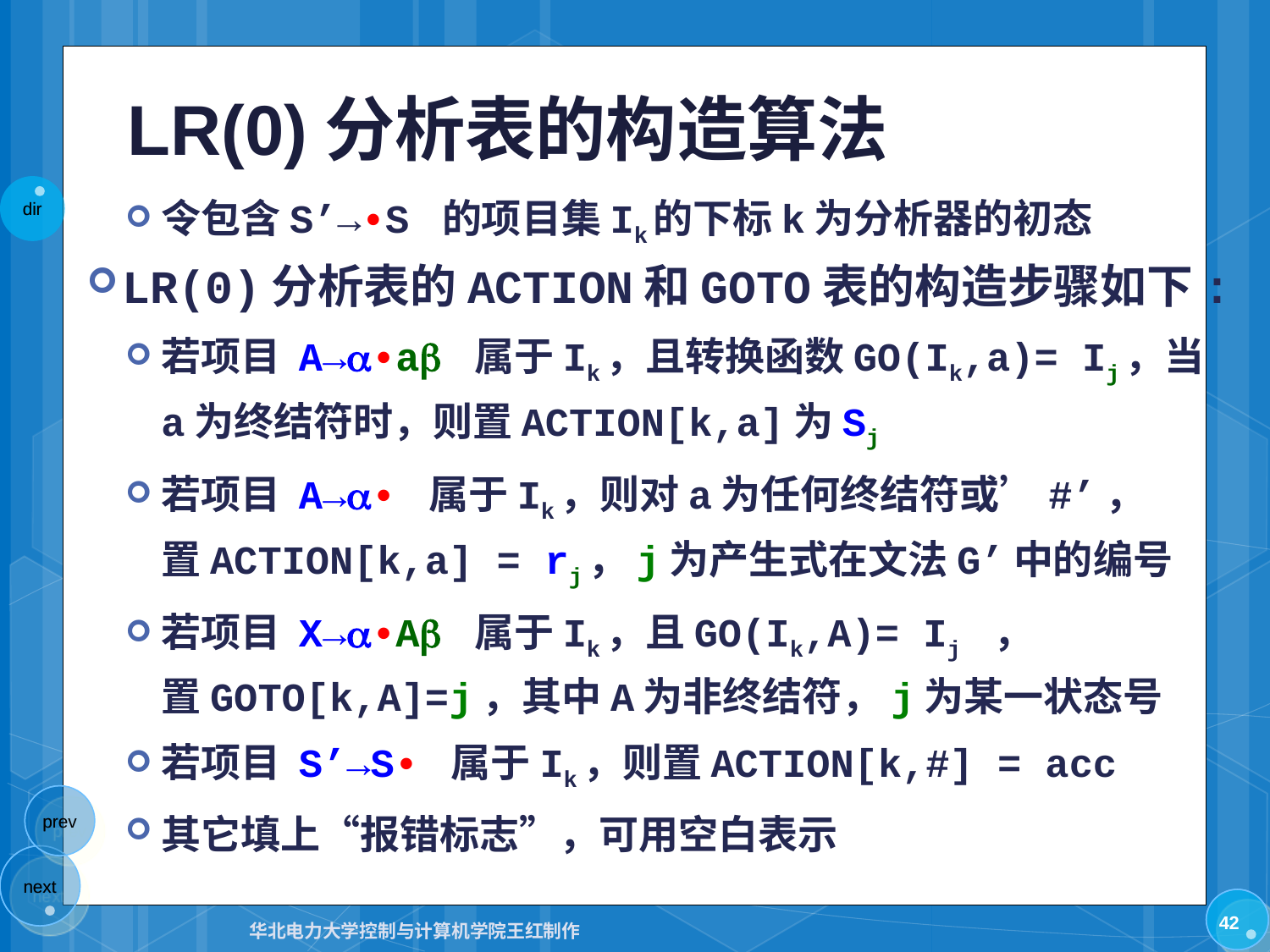

# LR(0)分析表的构造算法
令包含S’→•S 的项目集Ik的下标k为分析器的初态
LR(0)分析表的ACTION和GOTO表的构造步骤如下:
若项目 A→α•aβ 属于Ik，且转换函数GO(Ik,a)= Ij，当a为终结符时，则置ACTION[k,a]为Sj
若项目 A→α• 属于Ik，则对a为任何终结符或’#’，
置ACTION[k,a] = rj，j为产生式在文法G’中的编号
若项目 X→α•Aβ 属于Ik，且GO(Ik,A)= Ij ，
置GOTO[k,A]=j，其中A为非终结符，j为某一状态号
若项目 S’→S• 属于Ik，则置ACTION[k,#] = acc
其它填上“报错标志”，可用空白表示
42
华北电力大学控制与计算机学院王红制作